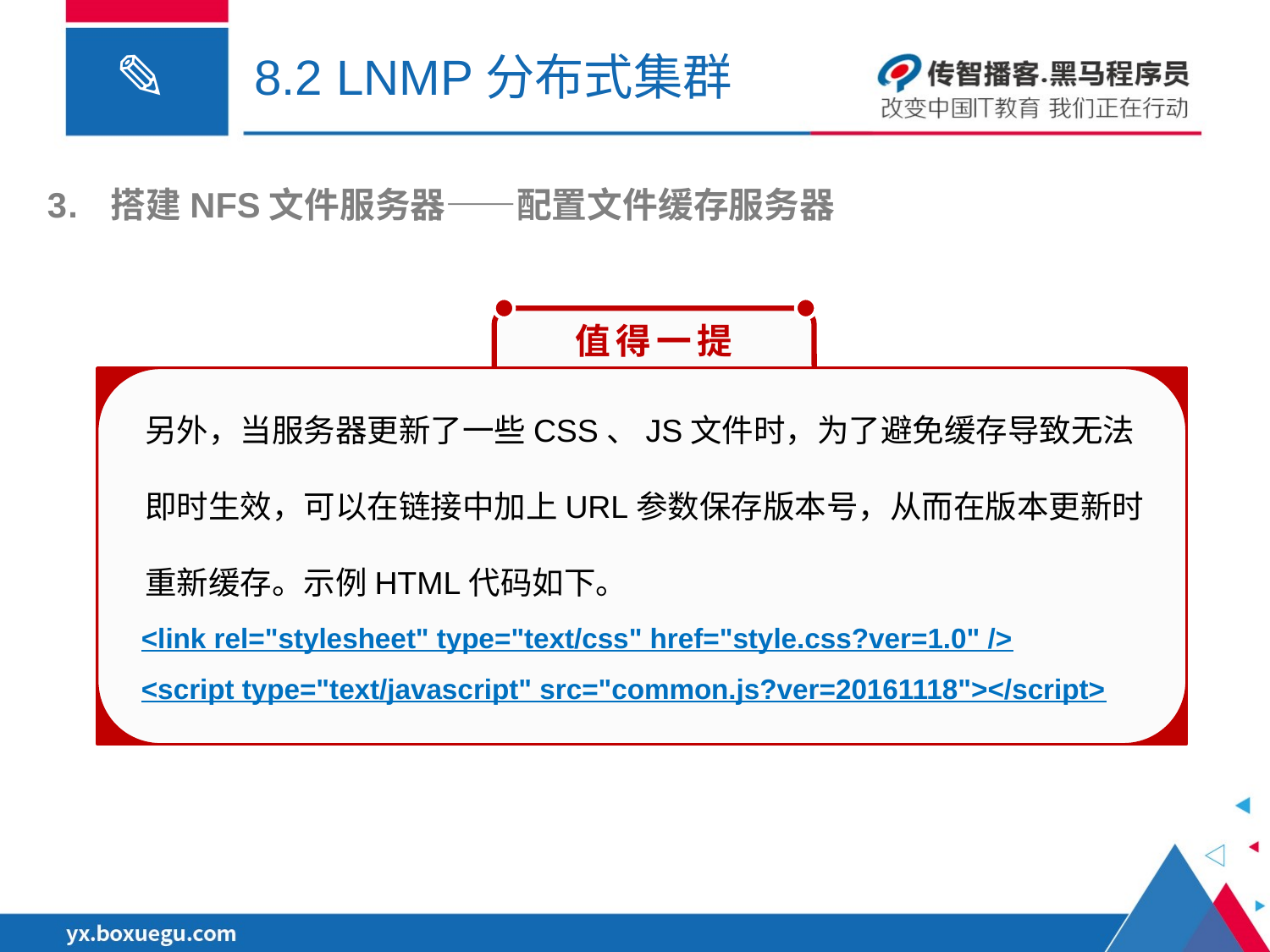

# 8.2 LNMP分布式集群
搭建NFS文件服务器——配置文件缓存服务器

值得一提

另外，当服务器更新了一些CSS、JS文件时，为了避免缓存导致无法即时生效，可以在链接中加上URL参数保存版本号，从而在版本更新时重新缓存。示例HTML代码如下。

<link rel="stylesheet" type="text/css" href="style.css?ver=1.0" />
<script type="text/javascript" src="common.js?ver=20161118"></script>